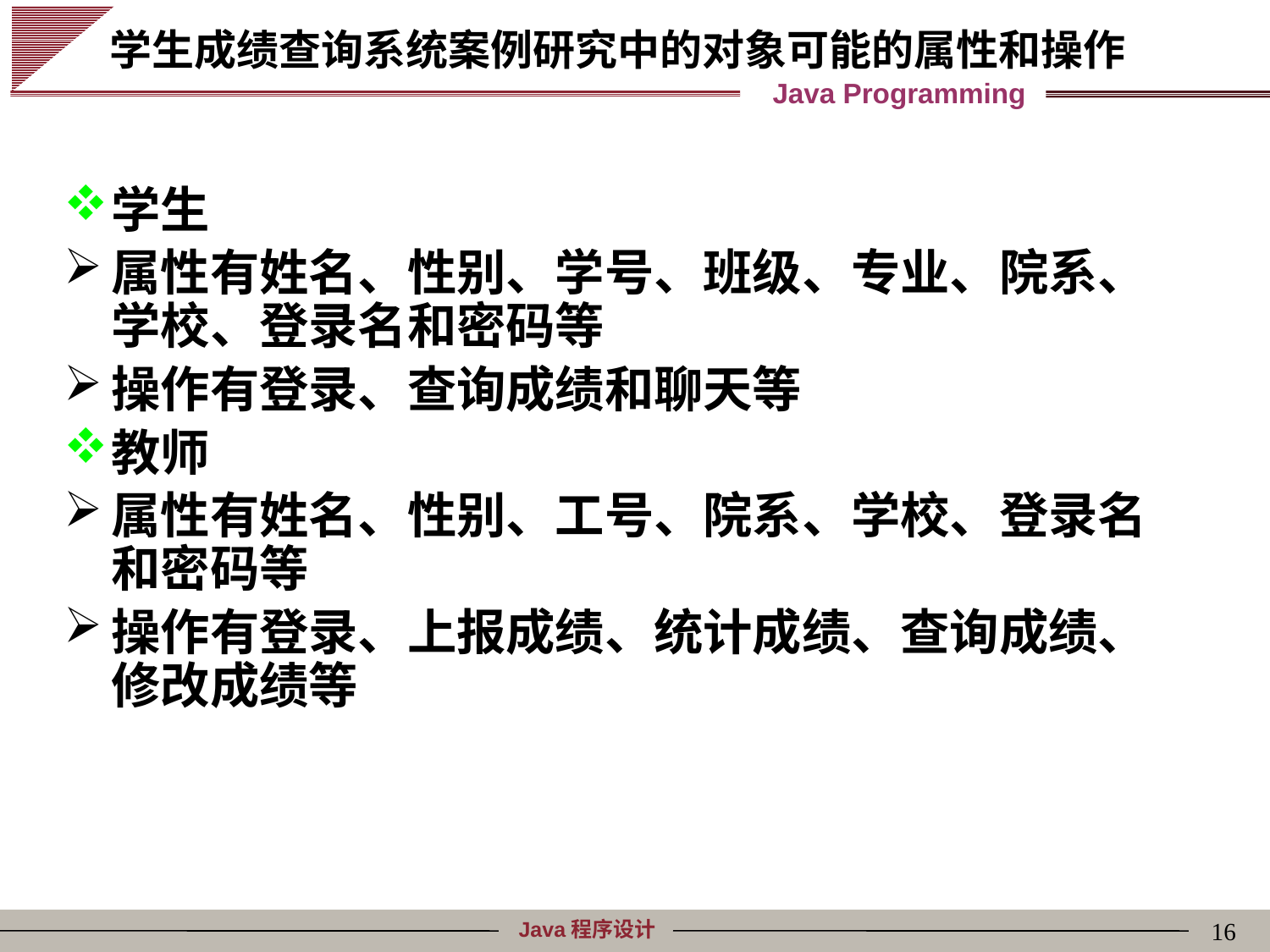

# 学生成绩查询系统案例研究中的对象可能的属性和操作
学生
属性有姓名、性别、学号、班级、专业、院系、学校、登录名和密码等
操作有登录、查询成绩和聊天等
教师
属性有姓名、性别、工号、院系、学校、登录名和密码等
操作有登录、上报成绩、统计成绩、查询成绩、修改成绩等